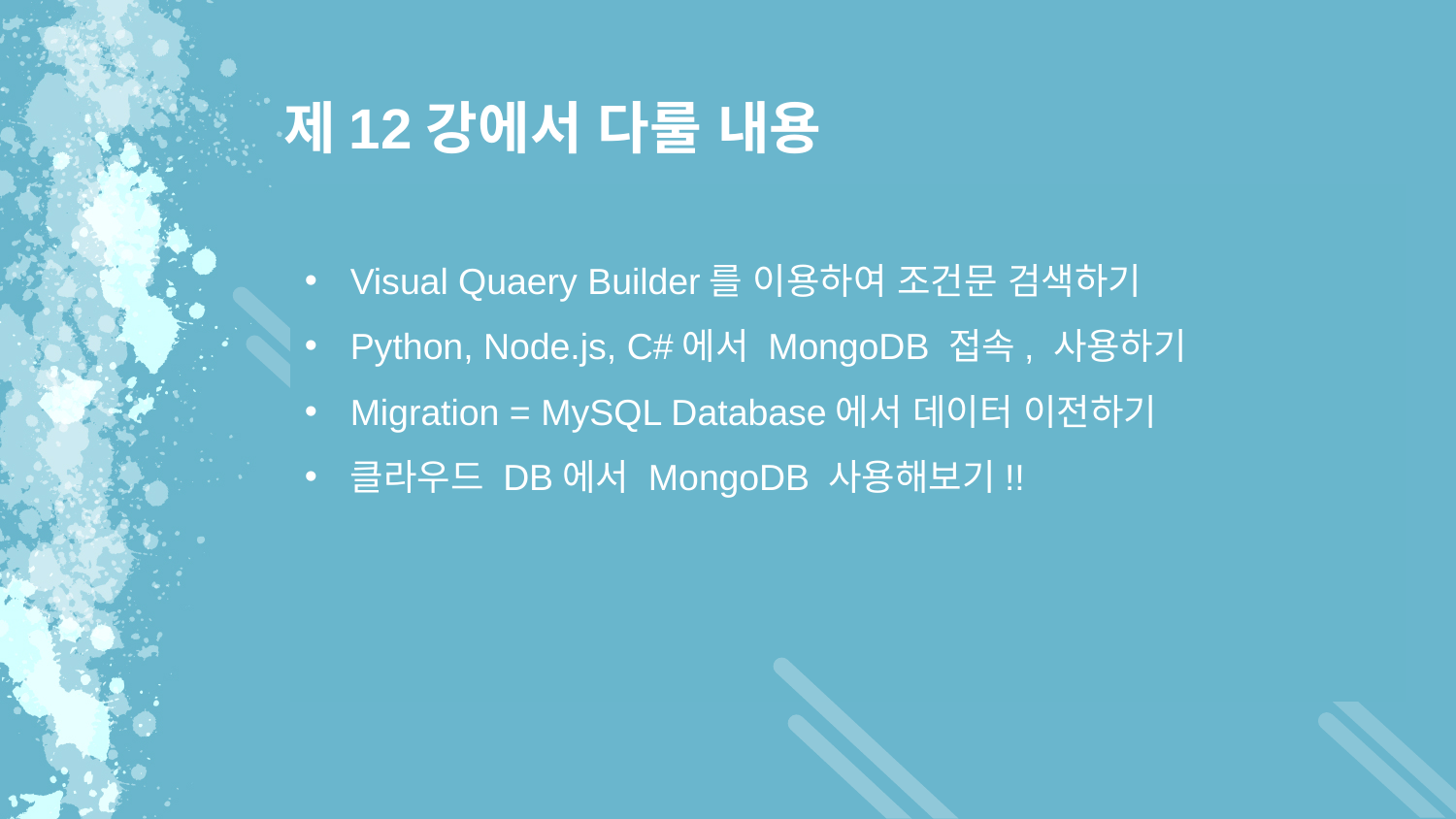

제12강에서 다룰 내용

Visual Quaery Builder를 이용하여 조건문 검색하기
Python, Node.js, C#에서 MongoDB 접속, 사용하기
Migration = MySQL Database에서 데이터 이전하기
클라우드 DB에서 MongoDB 사용해보기!!